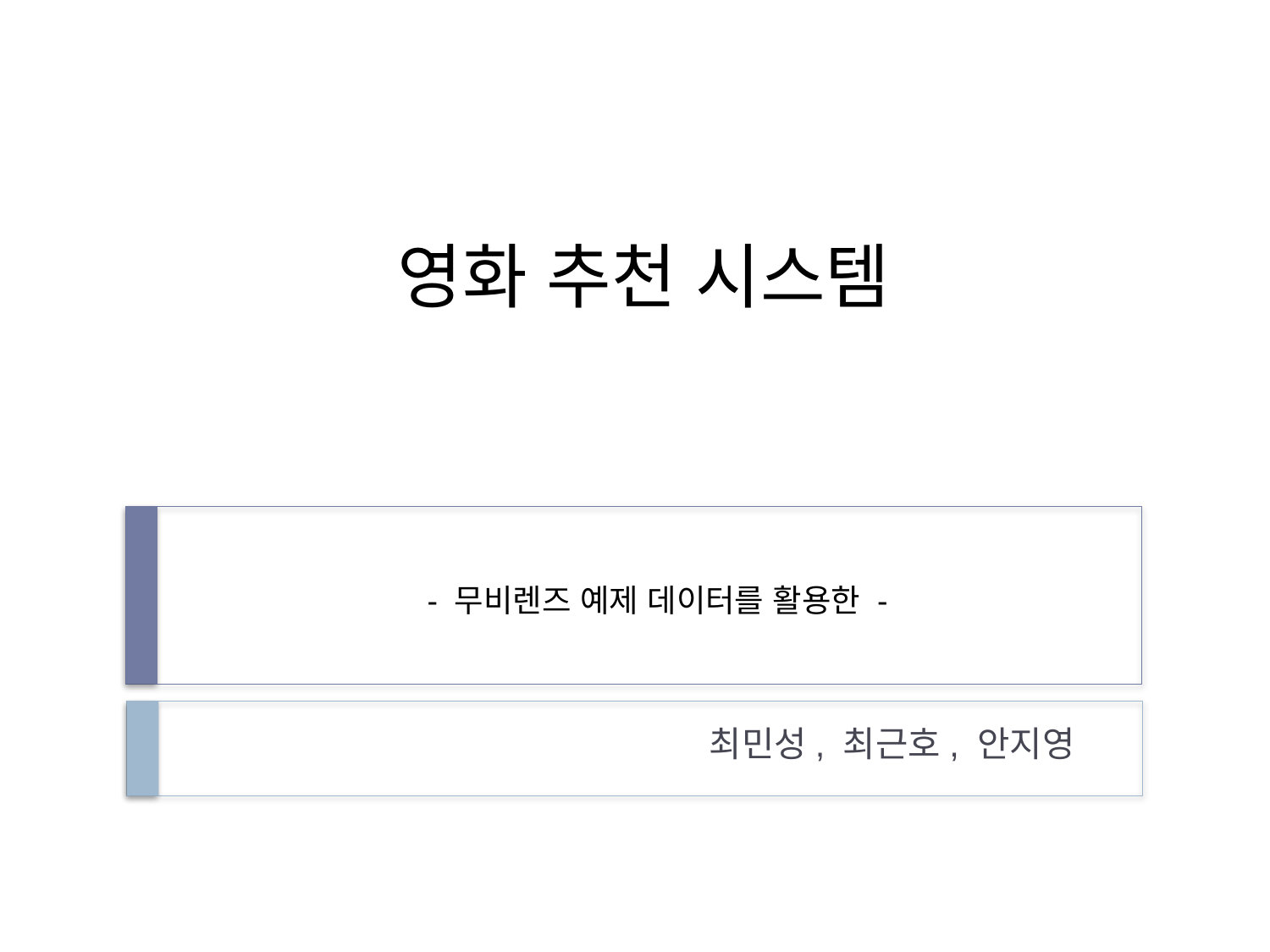

# 영화 추천 시스템
- 무비렌즈 예제 데이터를 활용한 -
최민성, 최근호, 안지영